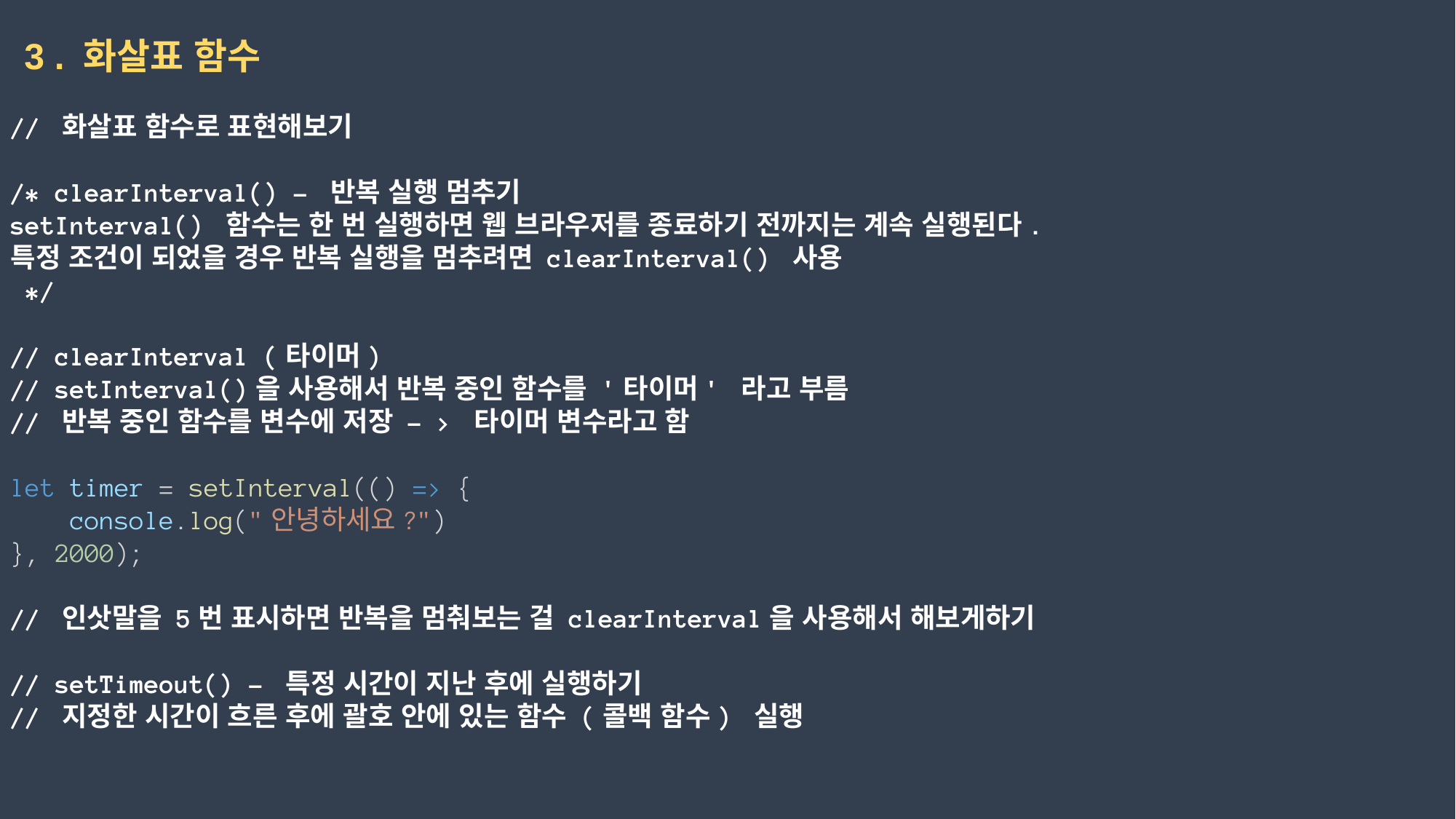

3 . 화살표 함수
// 화살표 함수로 표현해보기
/* clearInterval() - 반복 실행 멈추기
setInterval() 함수는 한 번 실행하면 웹 브라우저를 종료하기 전까지는 계속 실행된다.
특정 조건이 되었을 경우 반복 실행을 멈추려면 clearInterval() 사용
 */
// clearInterval (타이머)
// setInterval()을 사용해서 반복 중인 함수를 '타이머' 라고 부름
// 반복 중인 함수를 변수에 저장 - > 타이머 변수라고 함
let timer = setInterval(() => {
    console.log("안녕하세요?")
}, 2000);
// 인삿말을 5번 표시하면 반복을 멈춰보는 걸 clearInterval을 사용해서 해보게하기
// setTimeout() - 특정 시간이 지난 후에 실행하기
// 지정한 시간이 흐른 후에 괄호 안에 있는 함수 (콜백 함수) 실행

2023-03-09
권민지